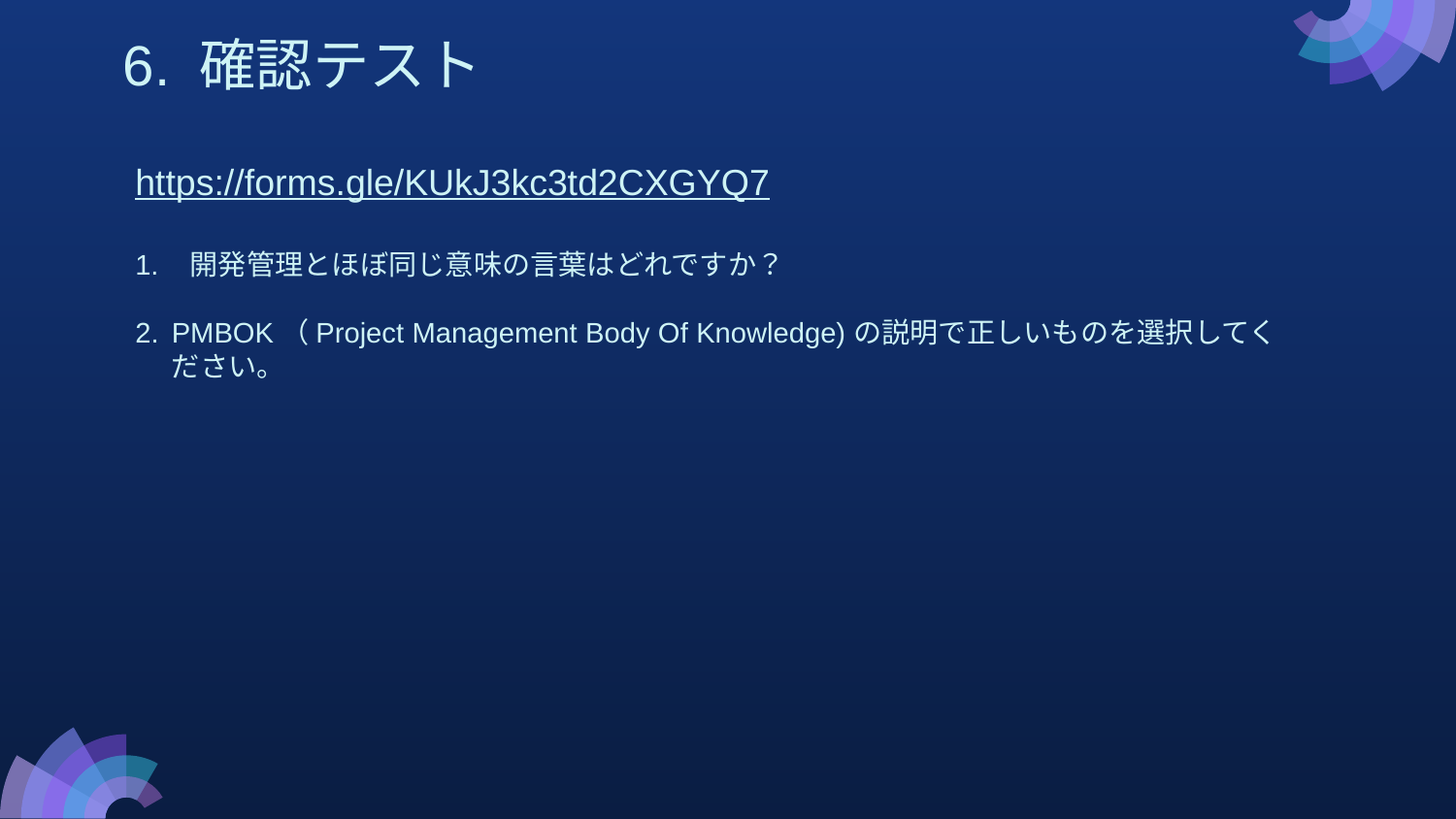

# 6. 確認テスト
https://forms.gle/KUkJ3kc3td2CXGYQ7

開発管理とほぼ同じ意味の言葉はどれですか？

PMBOK（Project Management Body Of Knowledge)の説明で正しいものを選択してください。